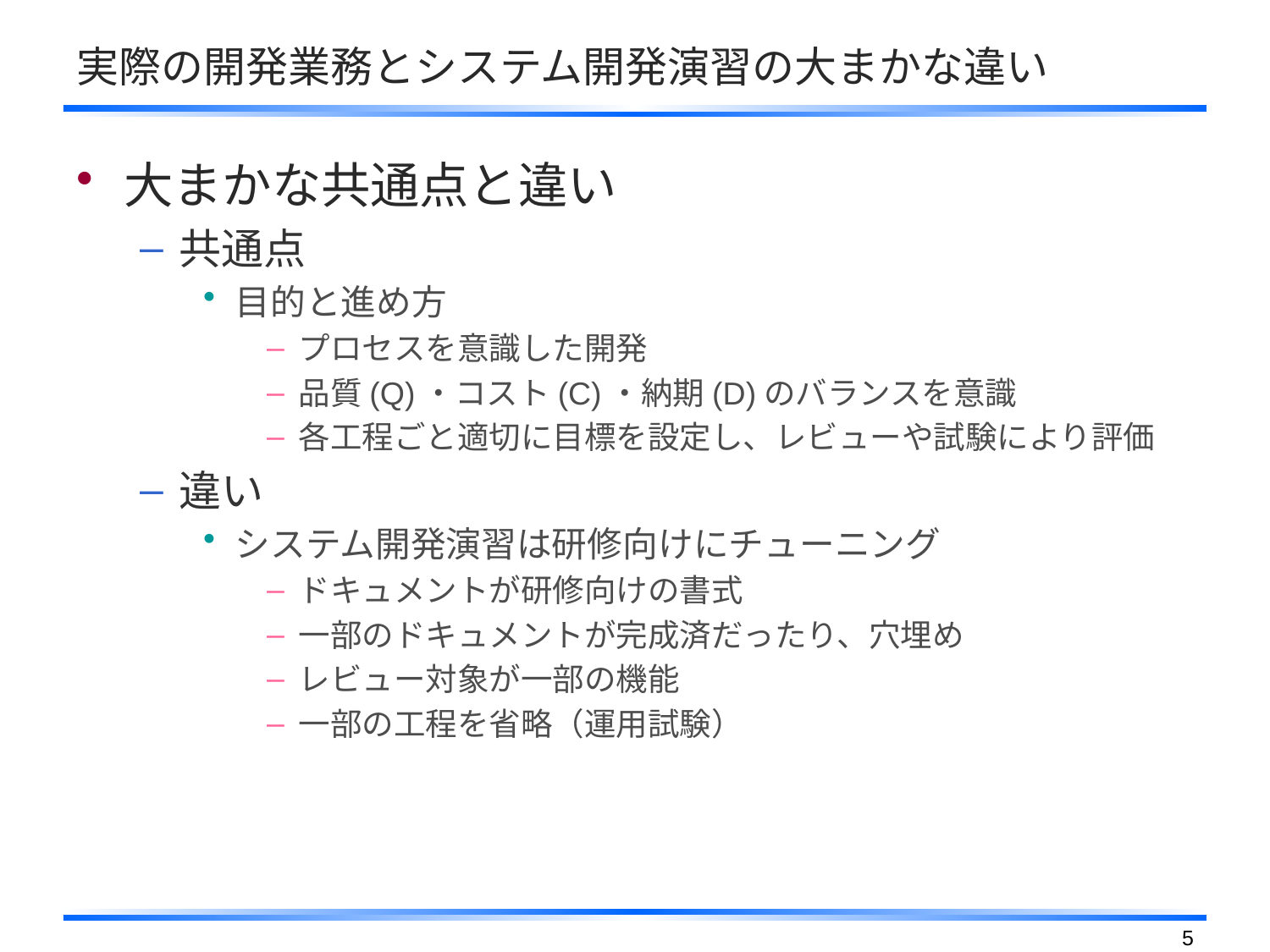

# 実際の開発業務とシステム開発演習の大まかな違い
大まかな共通点と違い
共通点
目的と進め方
プロセスを意識した開発
品質(Q)・コスト(C)・納期(D)のバランスを意識
各工程ごと適切に目標を設定し、レビューや試験により評価
違い
システム開発演習は研修向けにチューニング
ドキュメントが研修向けの書式
一部のドキュメントが完成済だったり、穴埋め
レビュー対象が一部の機能
一部の工程を省略（運用試験）

5